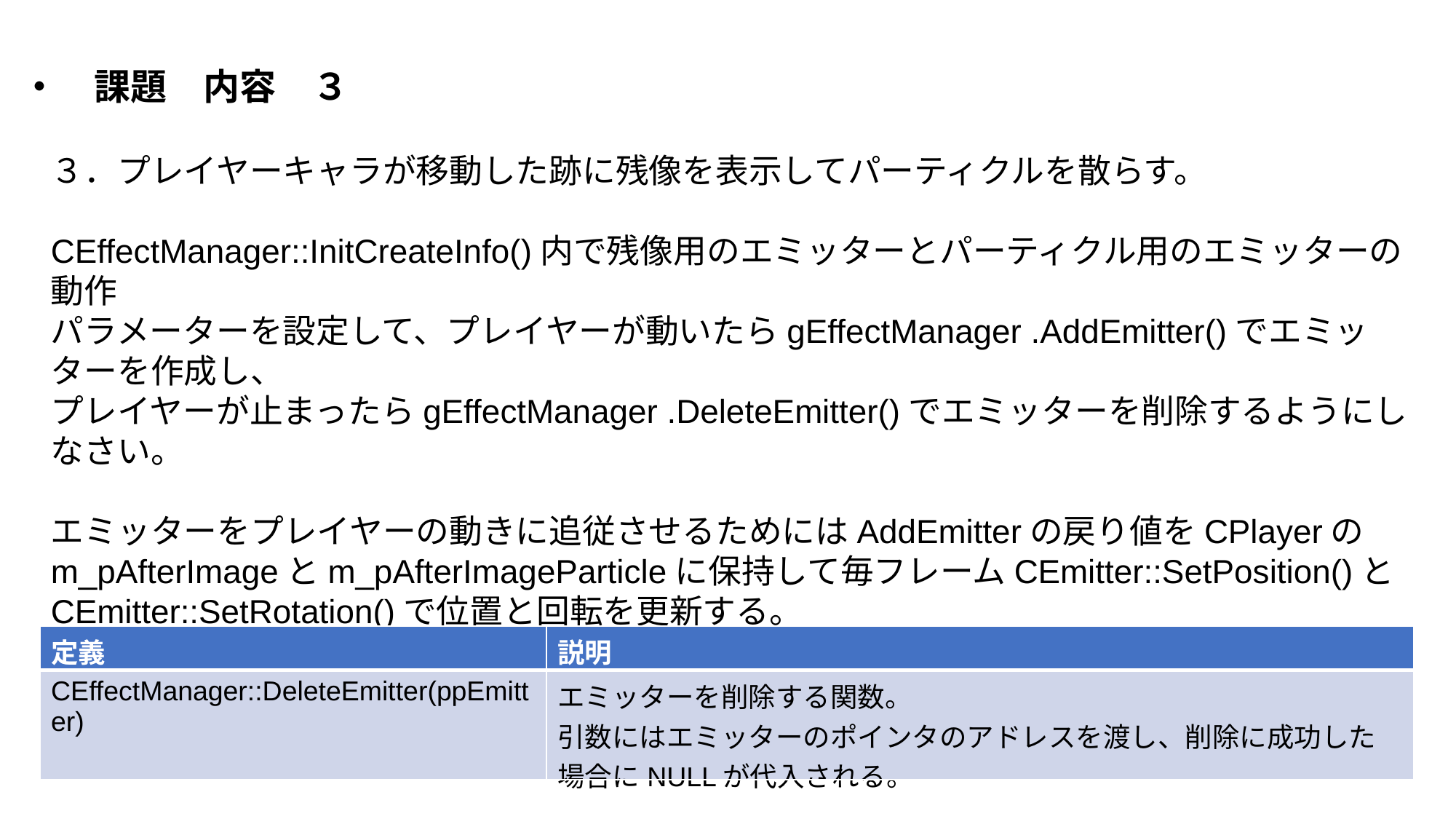

・　課題　内容　３
３．プレイヤーキャラが移動した跡に残像を表示してパーティクルを散らす。

CEffectManager::InitCreateInfo()内で残像用のエミッターとパーティクル用のエミッターの動作
パラメーターを設定して、プレイヤーが動いたらgEffectManager .AddEmitter()でエミッターを作成し、
プレイヤーが止まったらgEffectManager .DeleteEmitter()でエミッターを削除するようにしなさい。

エミッターをプレイヤーの動きに追従させるためにはAddEmitterの戻り値をCPlayerの
m_pAfterImageとm_pAfterImageParticleに保持して毎フレームCEmitter::SetPosition()と
CEmitter::SetRotation()で位置と回転を更新する。

プレイヤーが止まった時だけでなくゲームオーバー時にもエミッターを削除する。

| 定義 | 説明 |
| --- | --- |
| CEffectManager::DeleteEmitter(ppEmitter) | エミッターを削除する関数。 引数にはエミッターのポインタのアドレスを渡し、削除に成功した場合にNULLが代入される。 |